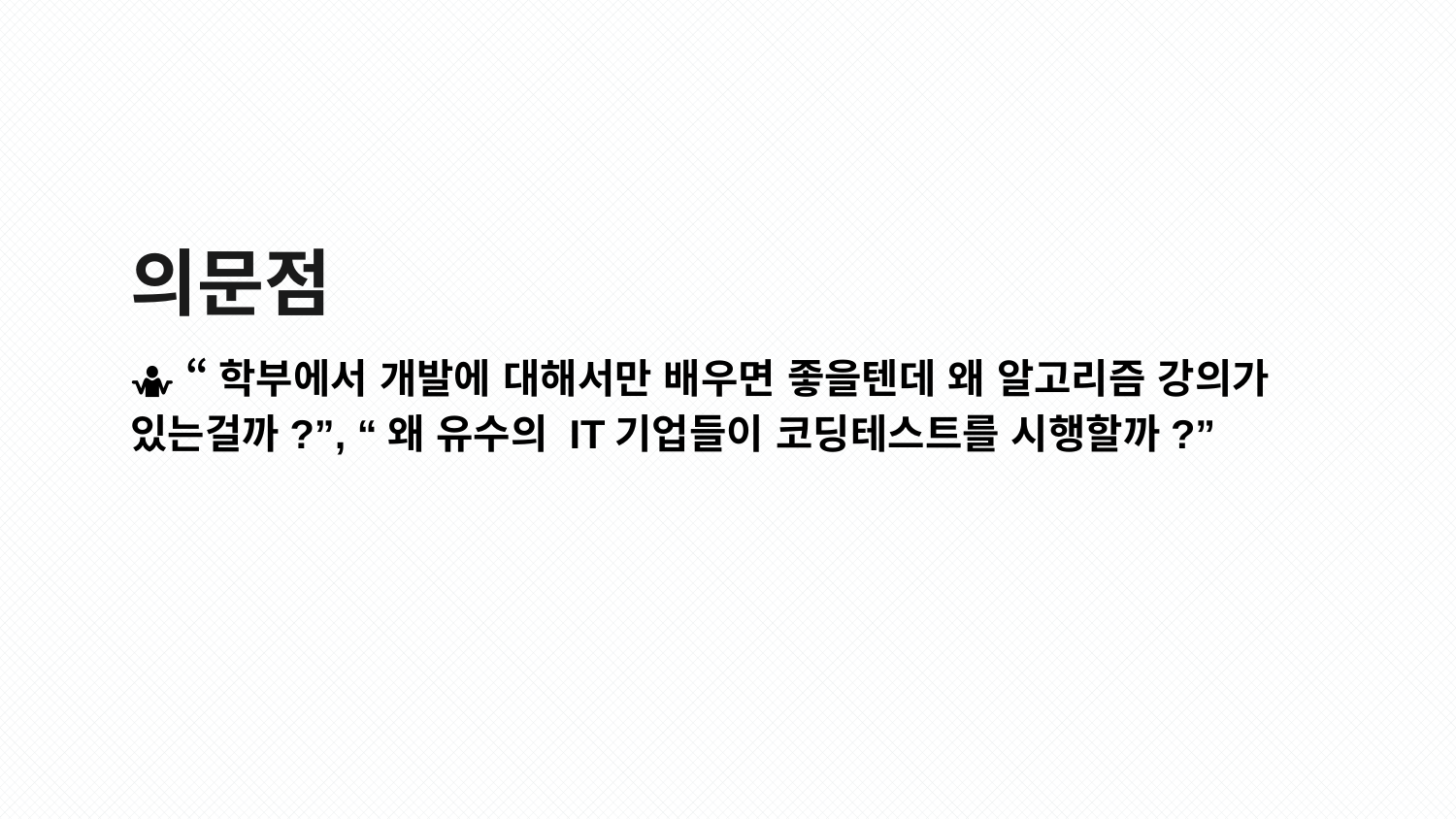

# 의문점
🤷 “학부에서 개발에 대해서만 배우면 좋을텐데 왜 알고리즘 강의가 있는걸까?”, “왜 유수의 IT기업들이 코딩테스트를 시행할까?”